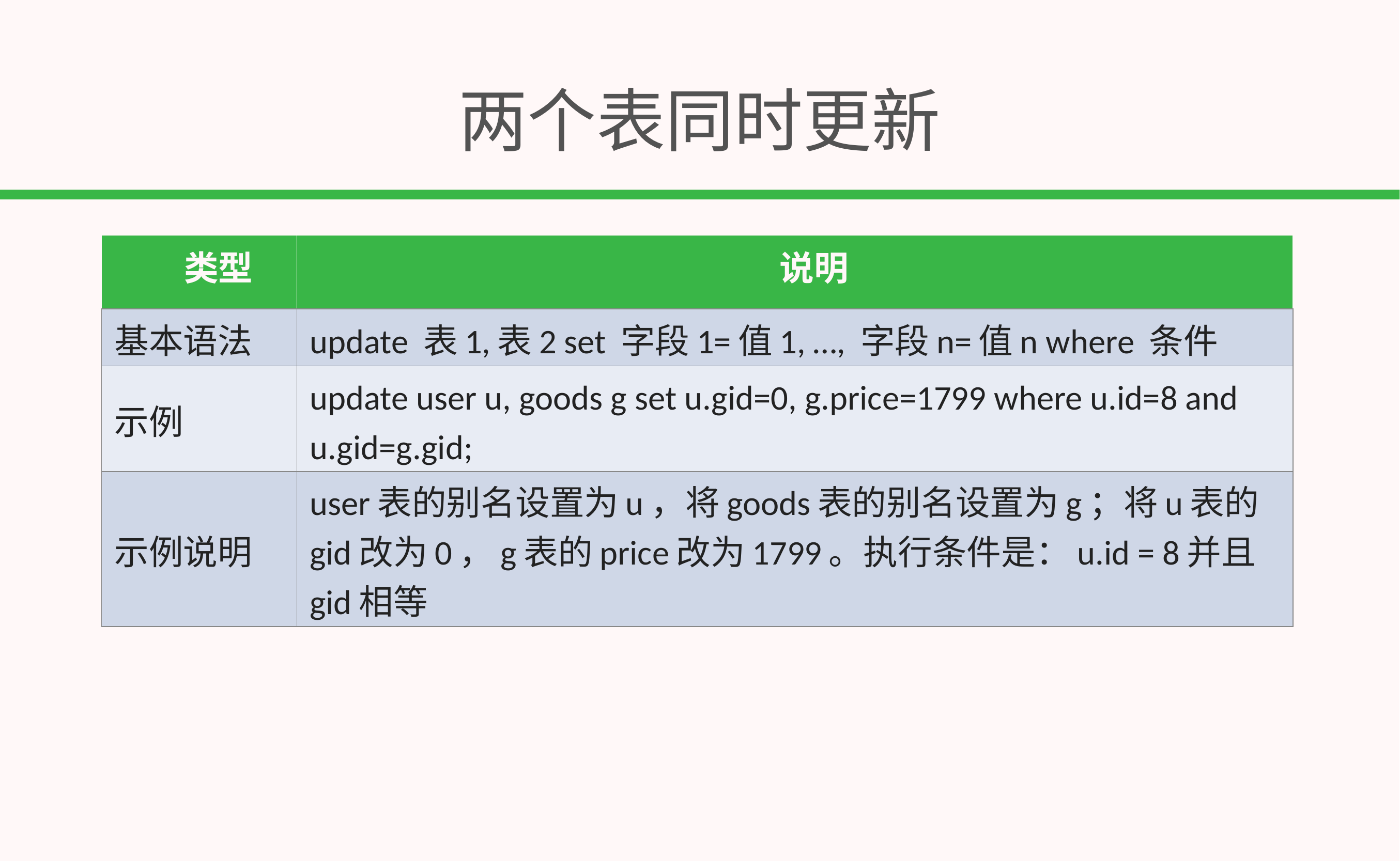

# 两个表同时更新
| 类型 | 说明 |
| --- | --- |
| 基本语法 | update 表1,表2 set 字段1=值1, …, 字段n=值n where 条件 |
| 示例 | update user u, goods g set u.gid=0, g.price=1799 where u.id=8 and u.gid=g.gid; |
| 示例说明 | user表的别名设置为u，将goods表的别名设置为g；将u表的gid改为0，g表的price改为1799。执行条件是：u.id = 8并且gid相等 |